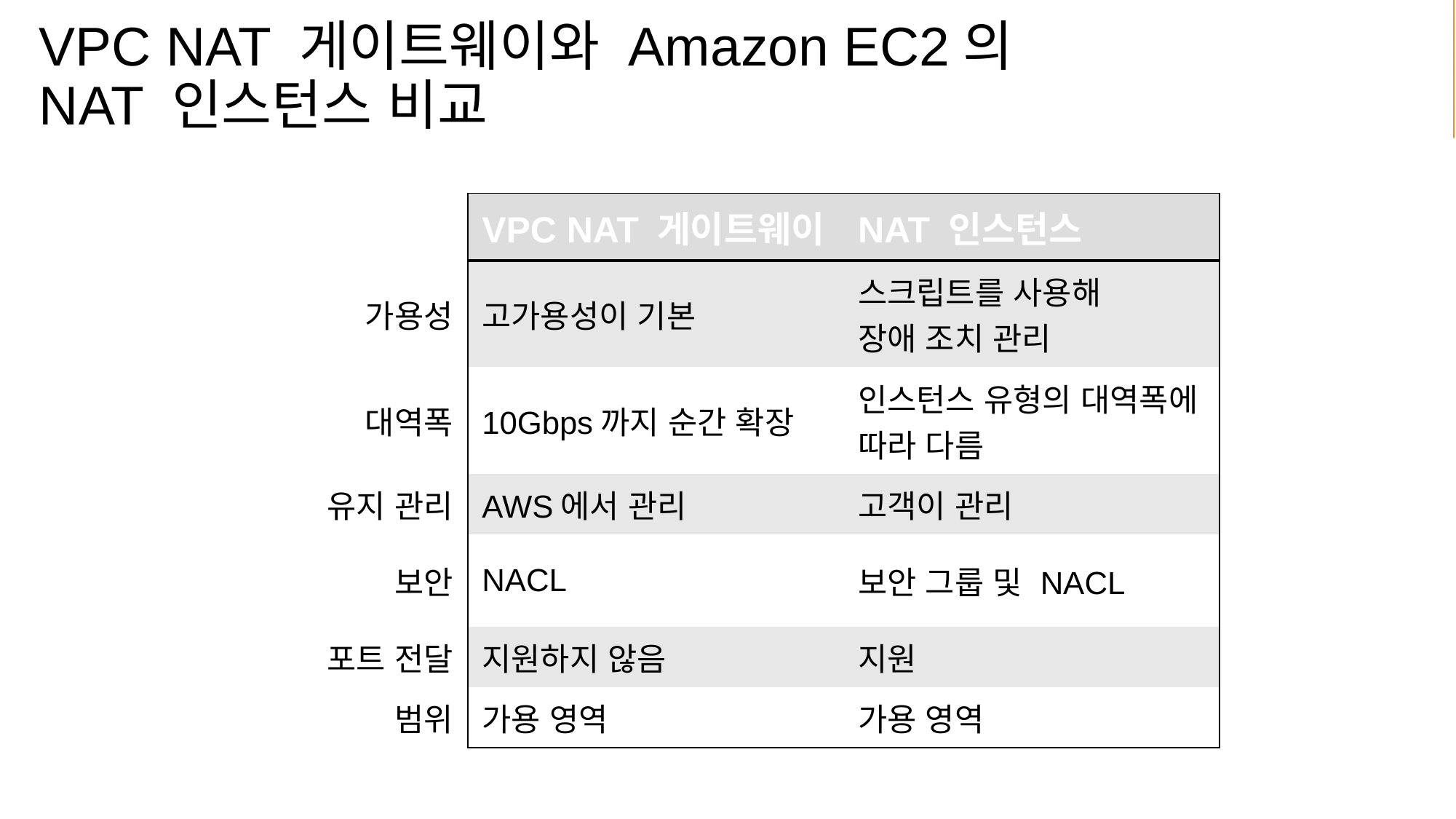

# VPC NAT 게이트웨이와 Amazon EC2의 NAT 인스턴스 비교
|  | VPC NAT 게이트웨이 | NAT 인스턴스 |
| --- | --- | --- |
| 가용성 | 고가용성이 기본 | 스크립트를 사용해 장애 조치 관리 |
| 대역폭 | 10Gbps까지 순간 확장 | 인스턴스 유형의 대역폭에 따라 다름 |
| 유지 관리 | AWS에서 관리 | 고객이 관리 |
| 보안 | NACL | 보안 그룹 및 NACL |
| 포트 전달 | 지원하지 않음 | 지원 |
| 범위 | 가용 영역 | 가용 영역 |